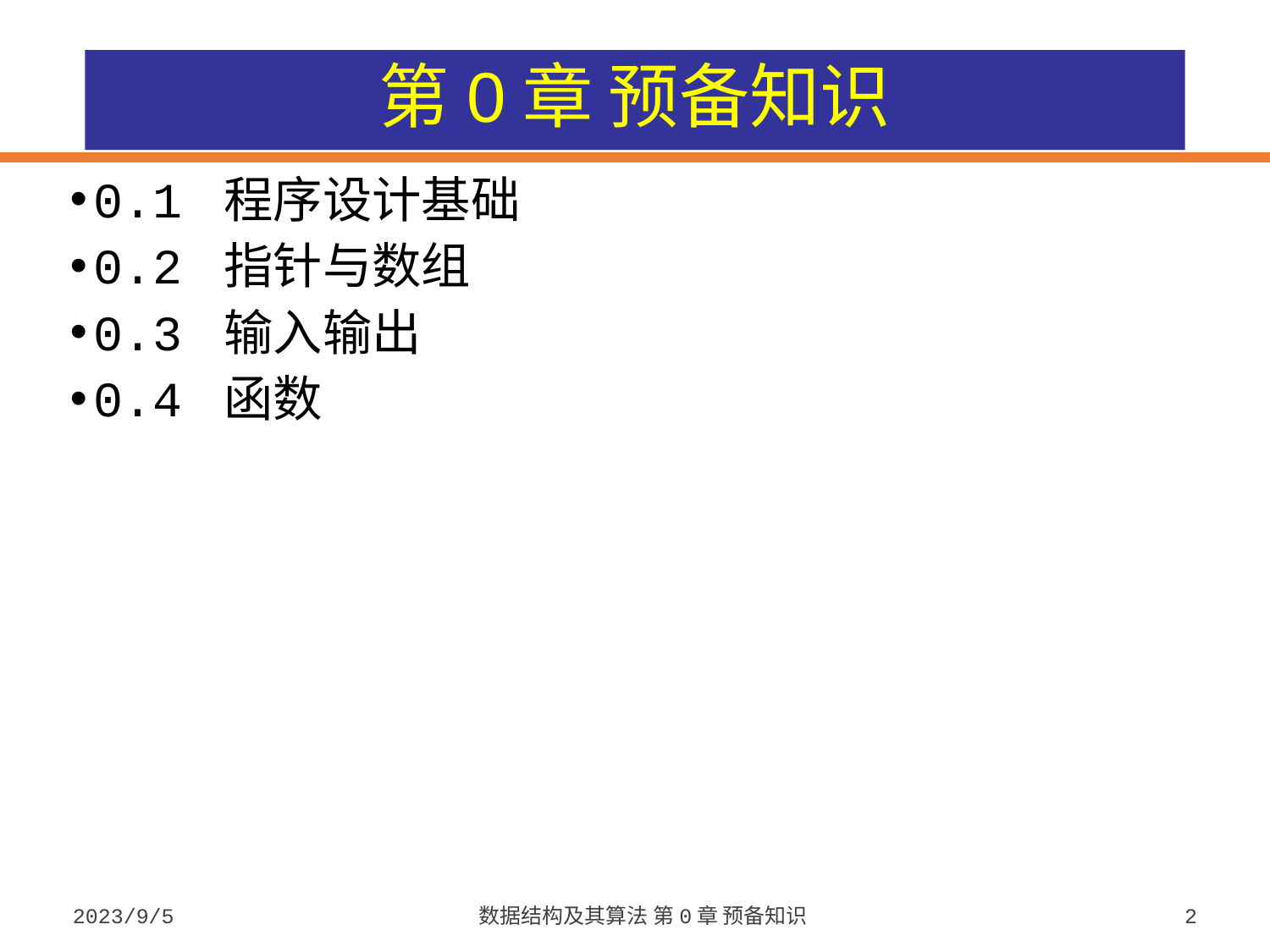

# 第0章 预备知识
0.1 程序设计基础
0.2 指针与数组
0.3 输入输出
0.4 函数
2023/9/5
数据结构及其算法 第0章 预备知识
2